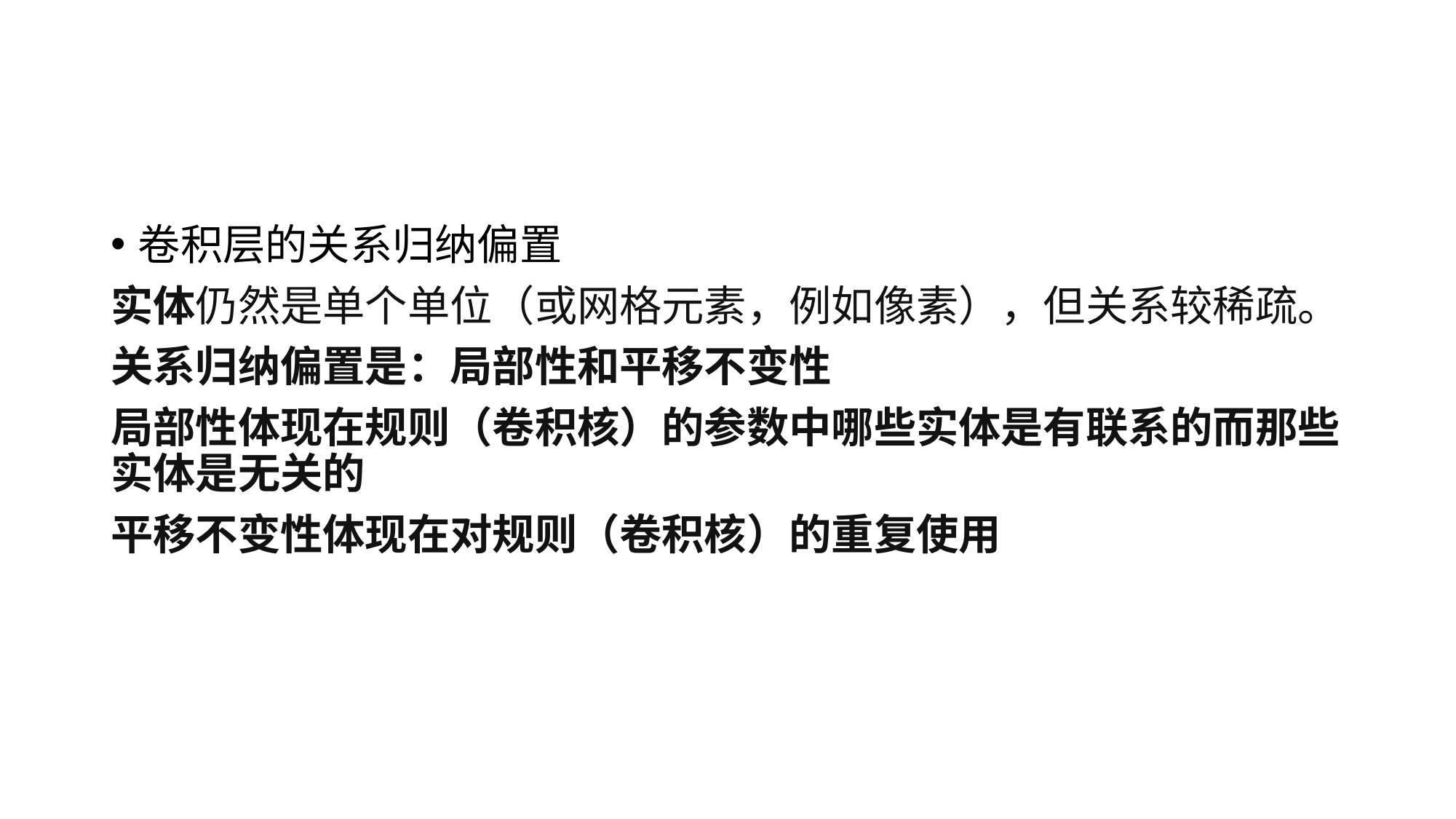

#
卷积层的关系归纳偏置
实体仍然是单个单位（或网格元素，例如像素），但关系较稀疏。
关系归纳偏置是：局部性和平移不变性
局部性体现在规则（卷积核）的参数中哪些实体是有联系的而那些实体是无关的
平移不变性体现在对规则（卷积核）的重复使用